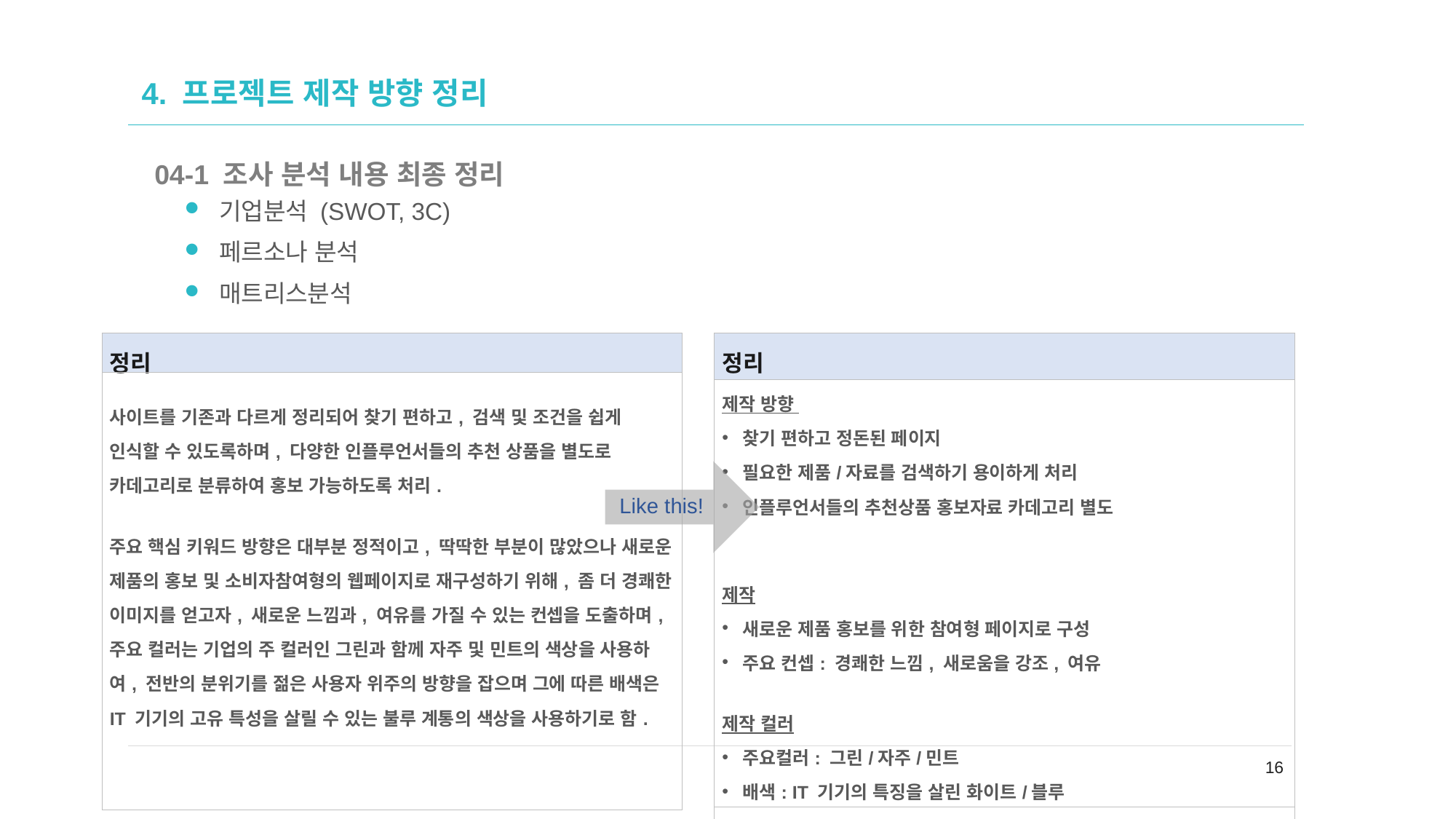

02
# 4. 프로젝트 제작 방향 정리
04-1 조사 분석 내용 최종 정리
기업분석 (SWOT, 3C)
페르소나 분석
매트리스분석
| 정리 |
| --- |
| 사이트를 기존과 다르게 정리되어 찾기 편하고, 검색 및 조건을 쉽게 인식할 수 있도록하며, 다양한 인플루언서들의 추천 상품을 별도로 카데고리로 분류하여 홍보 가능하도록 처리. 주요 핵심 키워드 방향은 대부분 정적이고, 딱딱한 부분이 많았으나 새로운 제품의 홍보 및 소비자참여형의 웹페이지로 재구성하기 위해, 좀 더 경쾌한 이미지를 얻고자, 새로운 느낌과, 여유를 가질 수 있는 컨셉을 도출하며, 주요 컬러는 기업의 주 컬러인 그린과 함께 자주 및 민트의 색상을 사용하여, 전반의 분위기를 젊은 사용자 위주의 방향을 잡으며 그에 따른 배색은 IT 기기의 고유 특성을 살릴 수 있는 불루 계통의 색상을 사용하기로 함. |
| 정리 |
| --- |
| 제작 방향 찾기 편하고 정돈된 페이지 필요한 제품/자료를 검색하기 용이하게 처리 인플루언서들의 추천상품 홍보자료 카데고리 별도 제작 새로운 제품 홍보를 위한 참여형 페이지로 구성 주요 컨셉: 경쾌한 느낌, 새로움을 강조, 여유 제작 컬러 주요컬러: 그린/자주/민트 배색: IT 기기의 특징을 살린 화이트/블루 |
|  |

Like this!
16